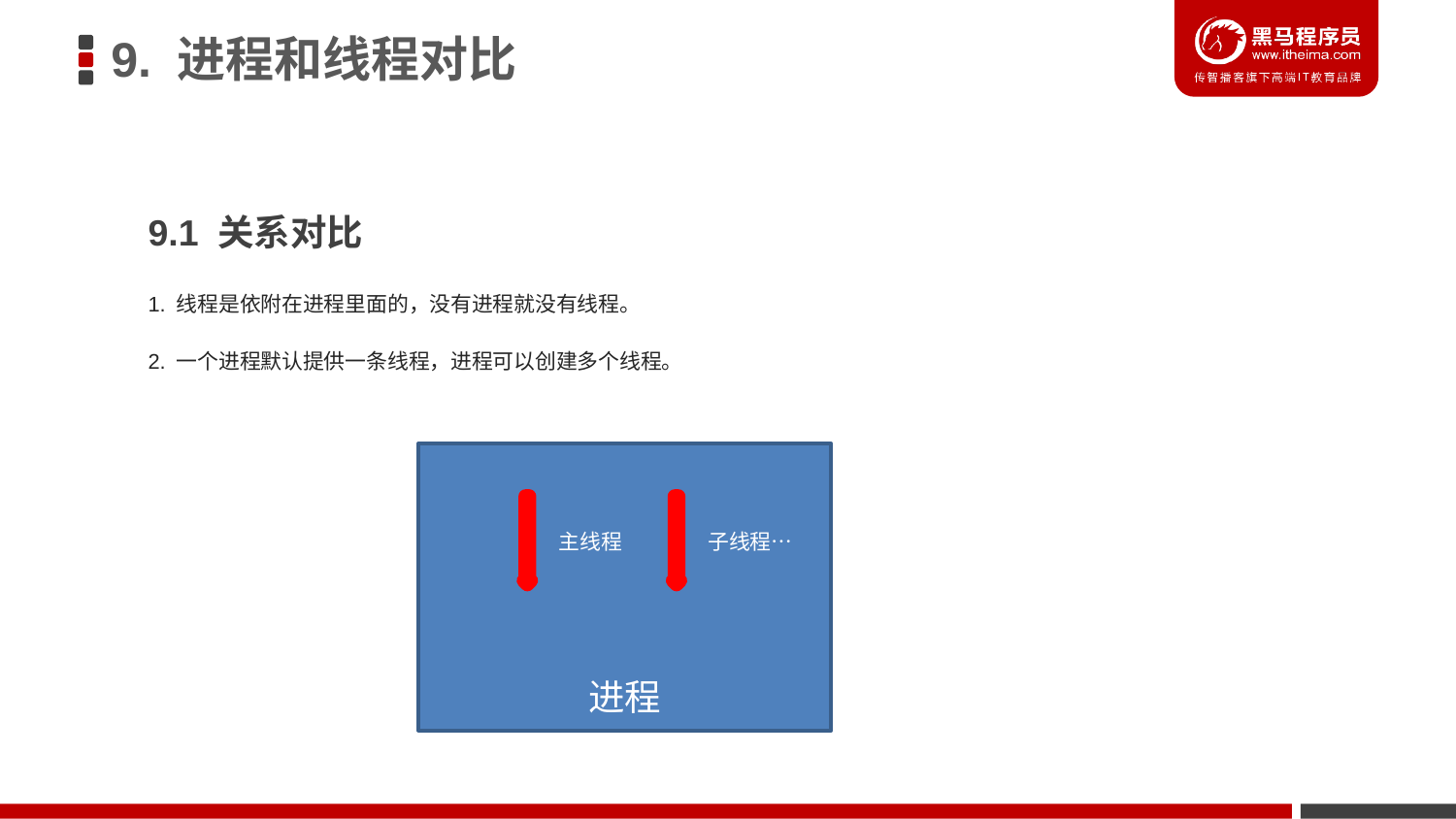

9. 进程和线程对比
9.1 关系对比
1. 线程是依附在进程里面的，没有进程就没有线程。
2. 一个进程默认提供一条线程，进程可以创建多个线程。

进程

主线程
子线程…